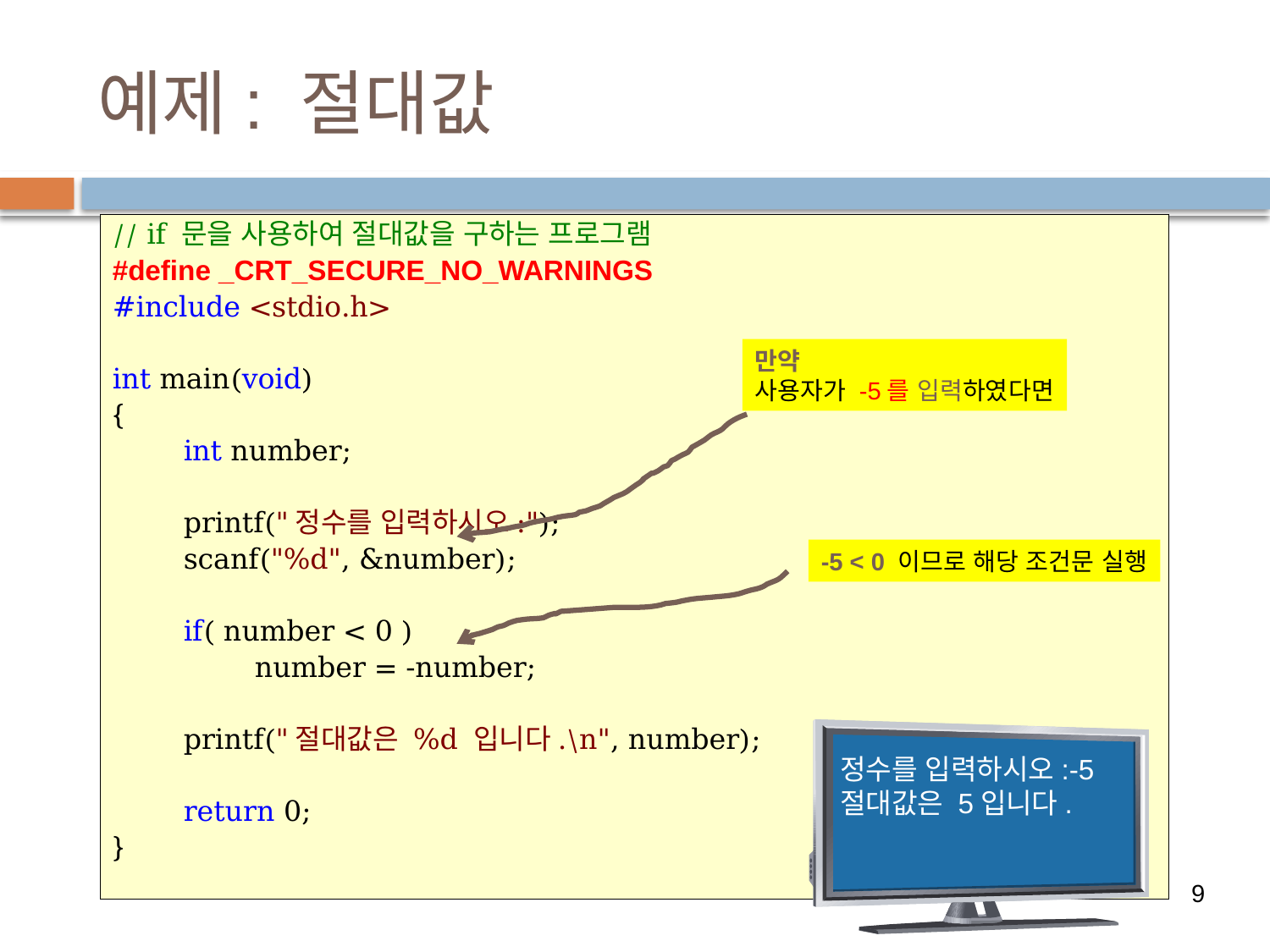

# 예제: 절대값
// if 문을 사용하여 절대값을 구하는 프로그램
#define _CRT_SECURE_NO_WARNINGS
#include <stdio.h>

int main(void)
{
        int number;

        printf("정수를 입력하시오:");
        scanf("%d", &number);

        if( number < 0 )
                number = -number;

        printf("절대값은 %d 입니다.\n", number);

        return 0;
}
만약
사용자가 -5를 입력하였다면

-5 < 0 이므로 해당 조건문 실행

정수를 입력하시오:-5
절대값은 5입니다.
9